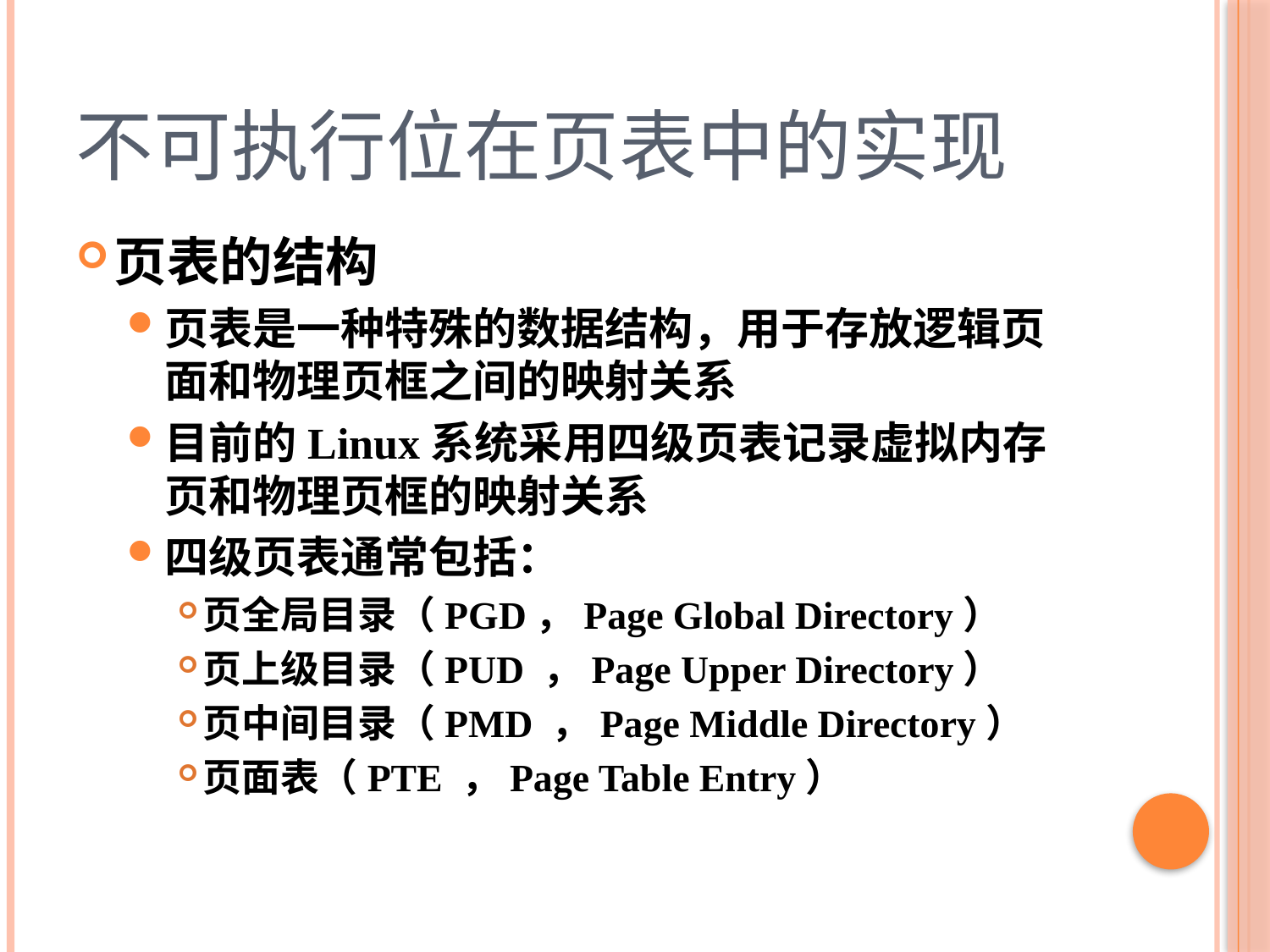

# 不可执行位在页表中的实现
页表的结构
页表是一种特殊的数据结构，用于存放逻辑页面和物理页框之间的映射关系
目前的Linux系统采用四级页表记录虚拟内存页和物理页框的映射关系
四级页表通常包括：
页全局目录（PGD，Page Global Directory）
页上级目录（PUD ，Page Upper Directory）
页中间目录（PMD ，Page Middle Directory）
页面表（PTE ，Page Table Entry）